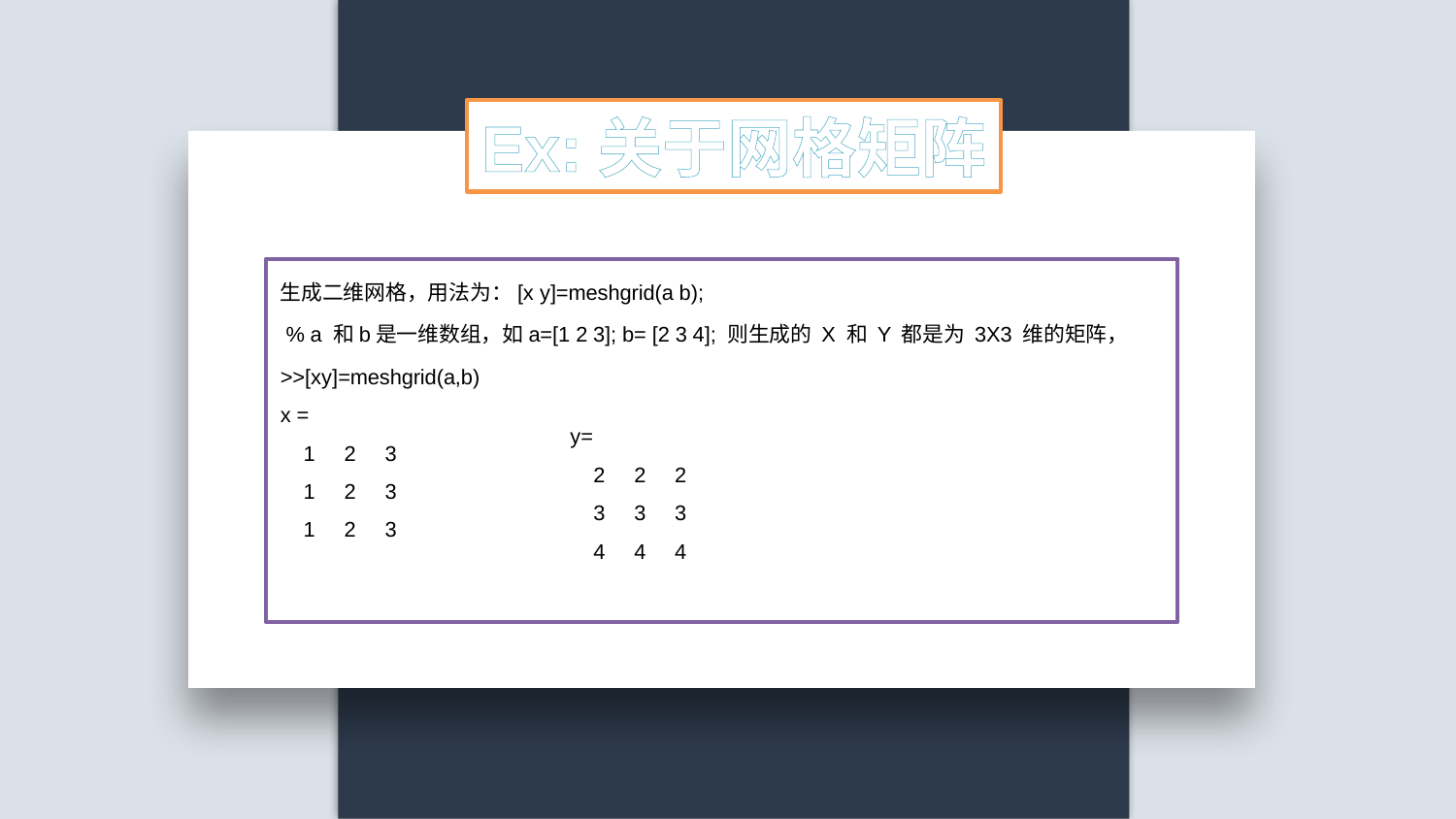

Ex:关于网格矩阵

生成二维网格，用法为：[x y]=meshgrid(a b);
 % a 和b是一维数组，如a=[1 2 3]; b= [2 3 4]; 则生成的 X 和 Y 都是为 3X3 维的矩阵，
>>[xy]=meshgrid(a,b)
x =
    1     2     3
    1     2     3
    1     2     3

y=
    2     2     2
    3     3     3
    4     4     4